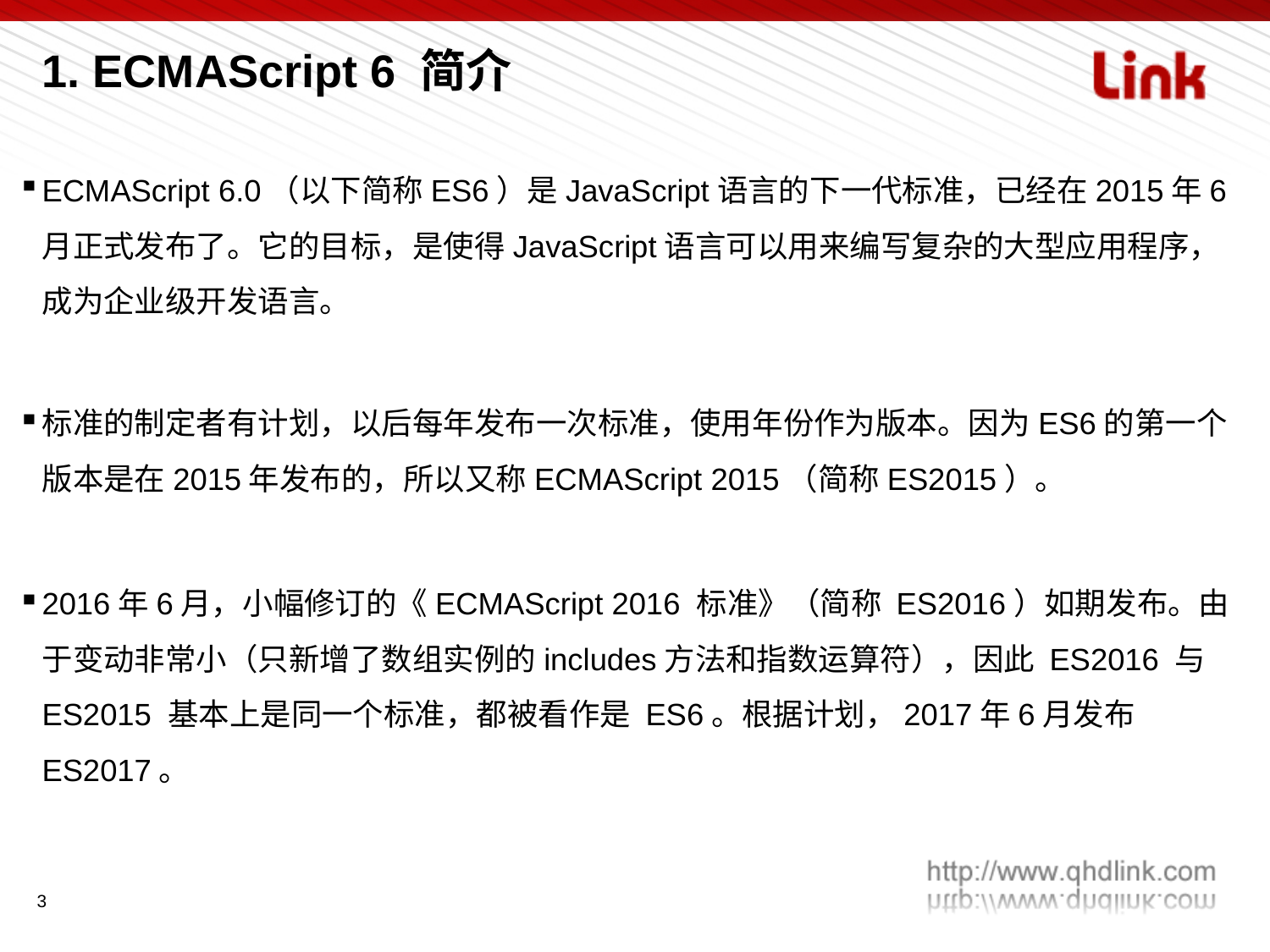

1. ECMAScript 6 简介
ECMAScript 6.0（以下简称ES6）是JavaScript语言的下一代标准，已经在2015年6月正式发布了。它的目标，是使得JavaScript语言可以用来编写复杂的大型应用程序，成为企业级开发语言。

标准的制定者有计划，以后每年发布一次标准，使用年份作为版本。因为ES6的第一个版本是在2015年发布的，所以又称ECMAScript 2015（简称ES2015）。
2016年6月，小幅修订的《ECMAScript 2016 标准》（简称 ES2016）如期发布。由于变动非常小（只新增了数组实例的includes方法和指数运算符），因此 ES2016 与 ES2015 基本上是同一个标准，都被看作是 ES6。根据计划，2017年6月发布 ES2017。
3